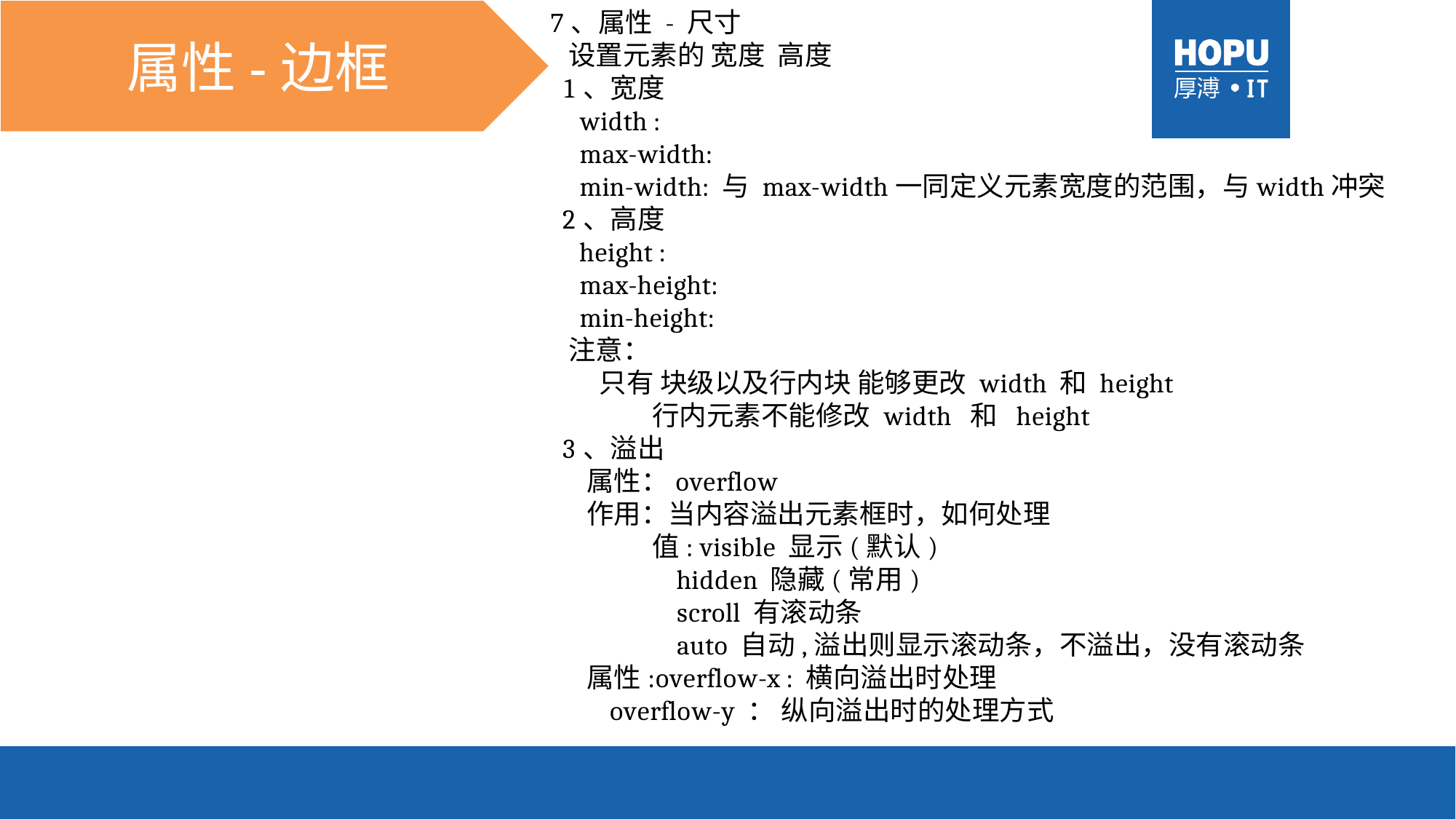

属性-边框
 7、属性 - 尺寸
   设置元素的 宽度  高度
   1、宽度
      width :
      max-width:
      min-width: 与 max-width一同定义元素宽度的范围，与width冲突
   2、高度
      height :
      max-height:
      min-height:
   注意：
        只有 块级以及行内块 能够更改 width 和 height
	行内元素不能修改 width  和  height
   3、溢出
      属性：overflow
      作用：当内容溢出元素框时，如何处理
	值: visible 显示(默认)
	    hidden 隐藏(常用)
	    scroll 有滚动条
	    auto 自动,溢出则显示滚动条，不溢出，没有滚动条
      属性:overflow-x : 横向溢出时处理
           overflow-y ： 纵向溢出时的处理方式